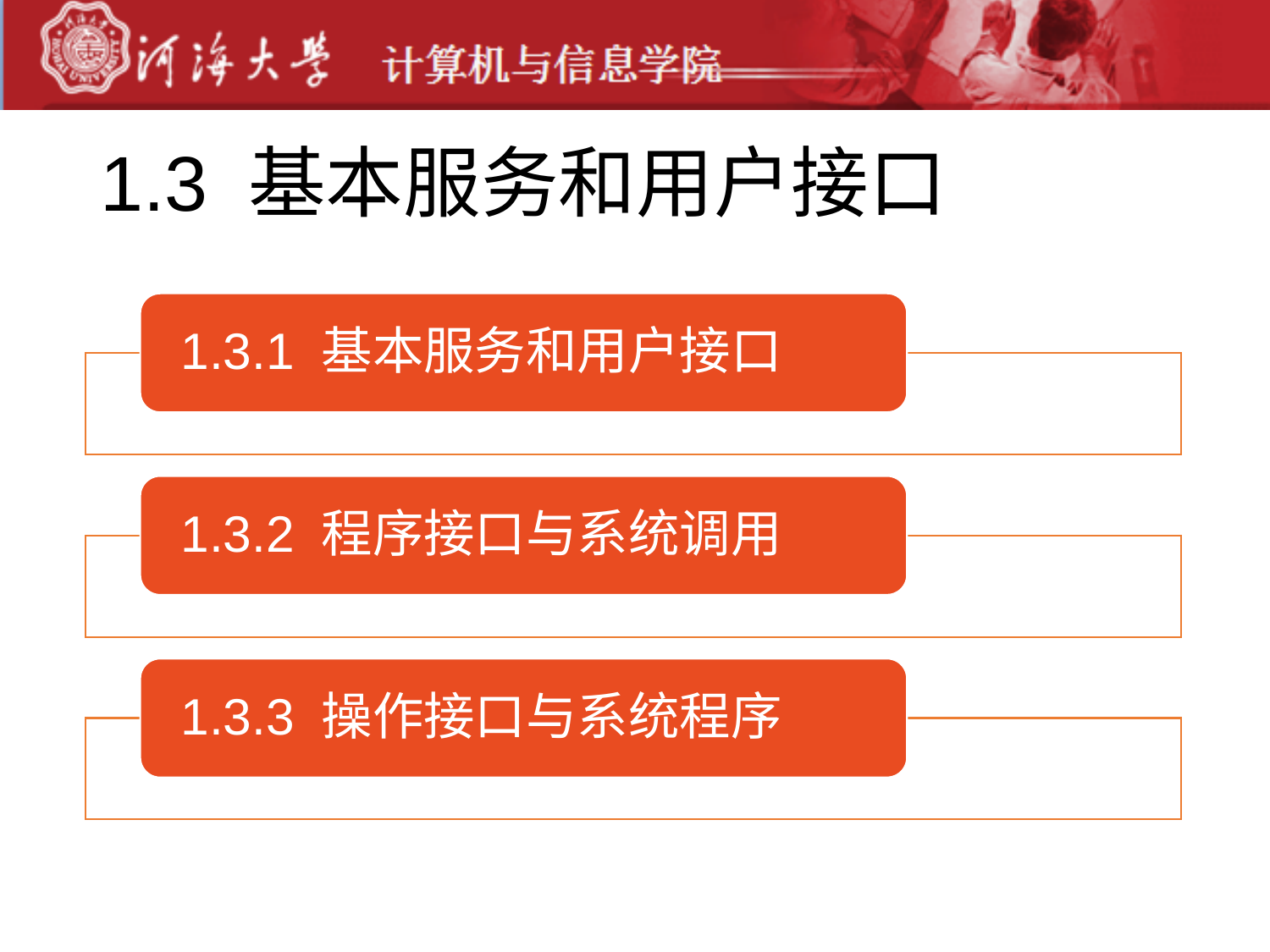

# 1.3 基本服务和用户接口
1.3.1 基本服务和用户接口
1.3.2 程序接口与系统调用
1.3.3 操作接口与系统程序